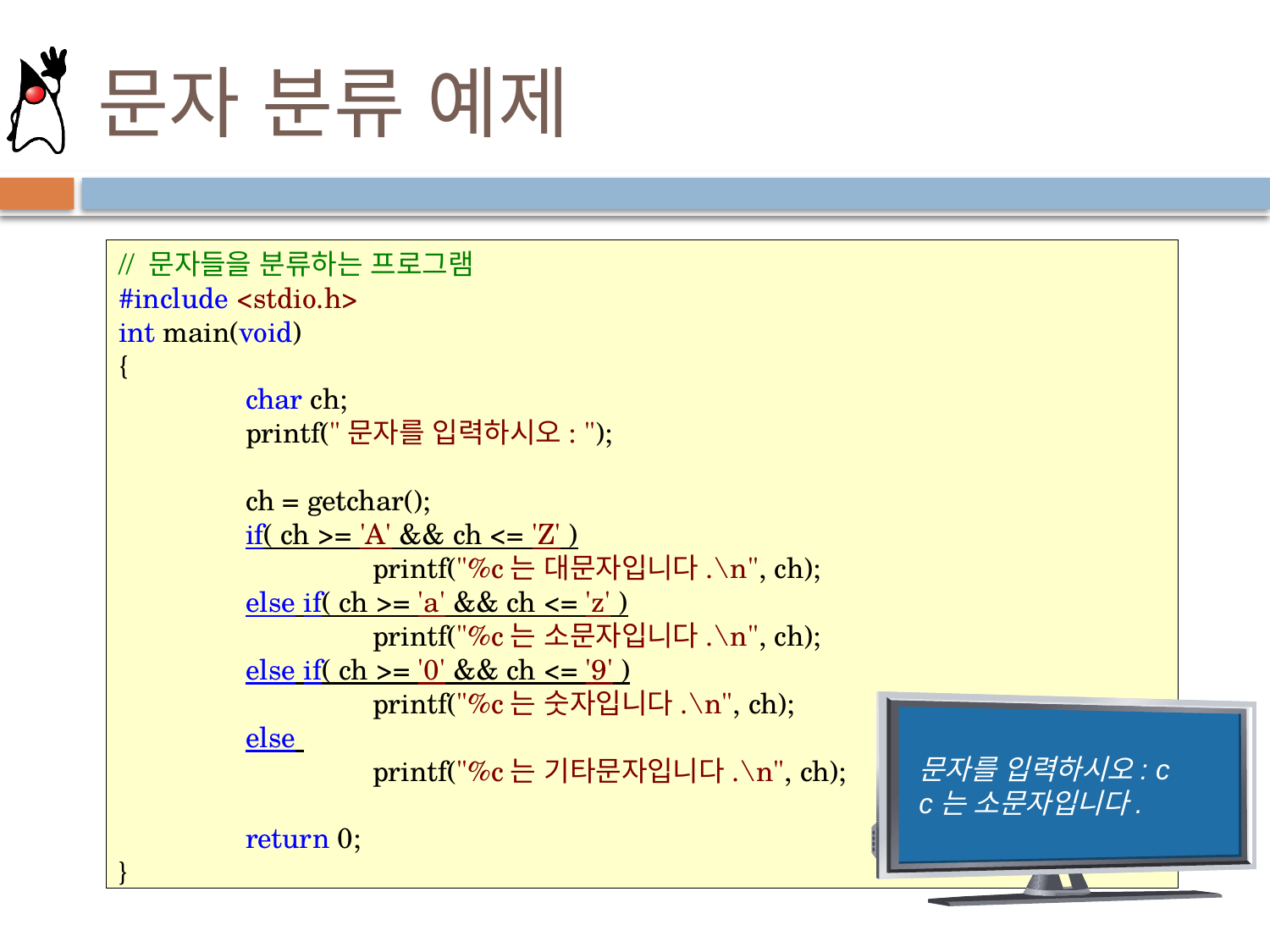

# 문자 분류 예제
// 문자들을 분류하는 프로그램
#include <stdio.h>
int main(void)
{
	char ch;
	printf("문자를 입력하시오: ");

	ch = getchar();
	if( ch >= 'A' && ch <= 'Z' )
		printf("%c는 대문자입니다.\n", ch);
	else if( ch >= 'a' && ch <= 'z' )
		printf("%c는 소문자입니다.\n", ch);
	else if( ch >= '0' && ch <= '9' )
		printf("%c는 숫자입니다.\n", ch);
	else
		printf("%c는 기타문자입니다.\n", ch);

	return 0;
}

문자를 입력하시오: c
c는 소문자입니다.